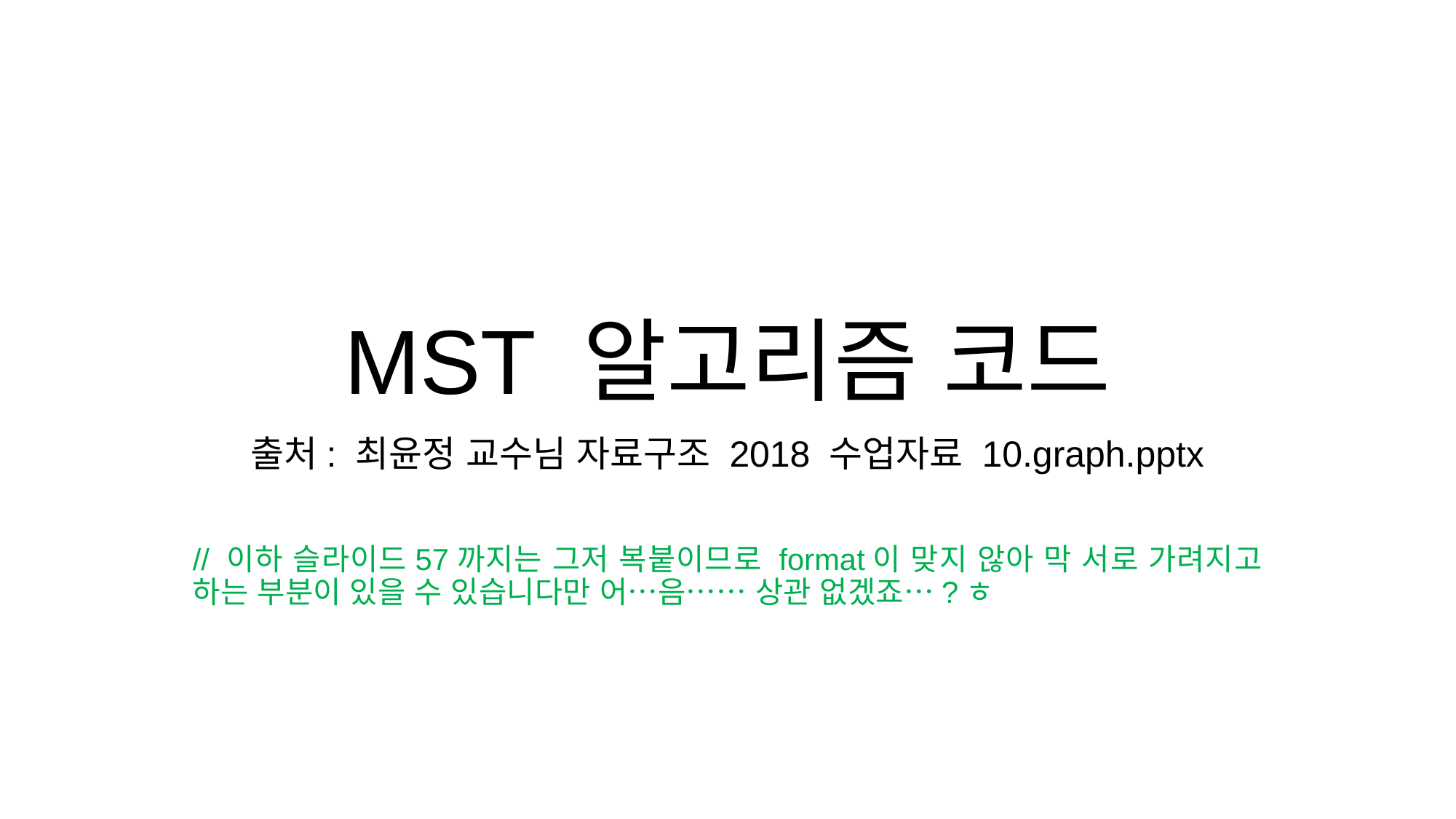

# MST 알고리즘 코드
출처: 최윤정 교수님 자료구조 2018 수업자료 10.graph.pptx

// 이하 슬라이드57까지는 그저 복붙이므로 format이 맞지 않아 막 서로 가려지고 하는 부분이 있을 수 있습니다만 어…음…… 상관 없겠죠…?ㅎ